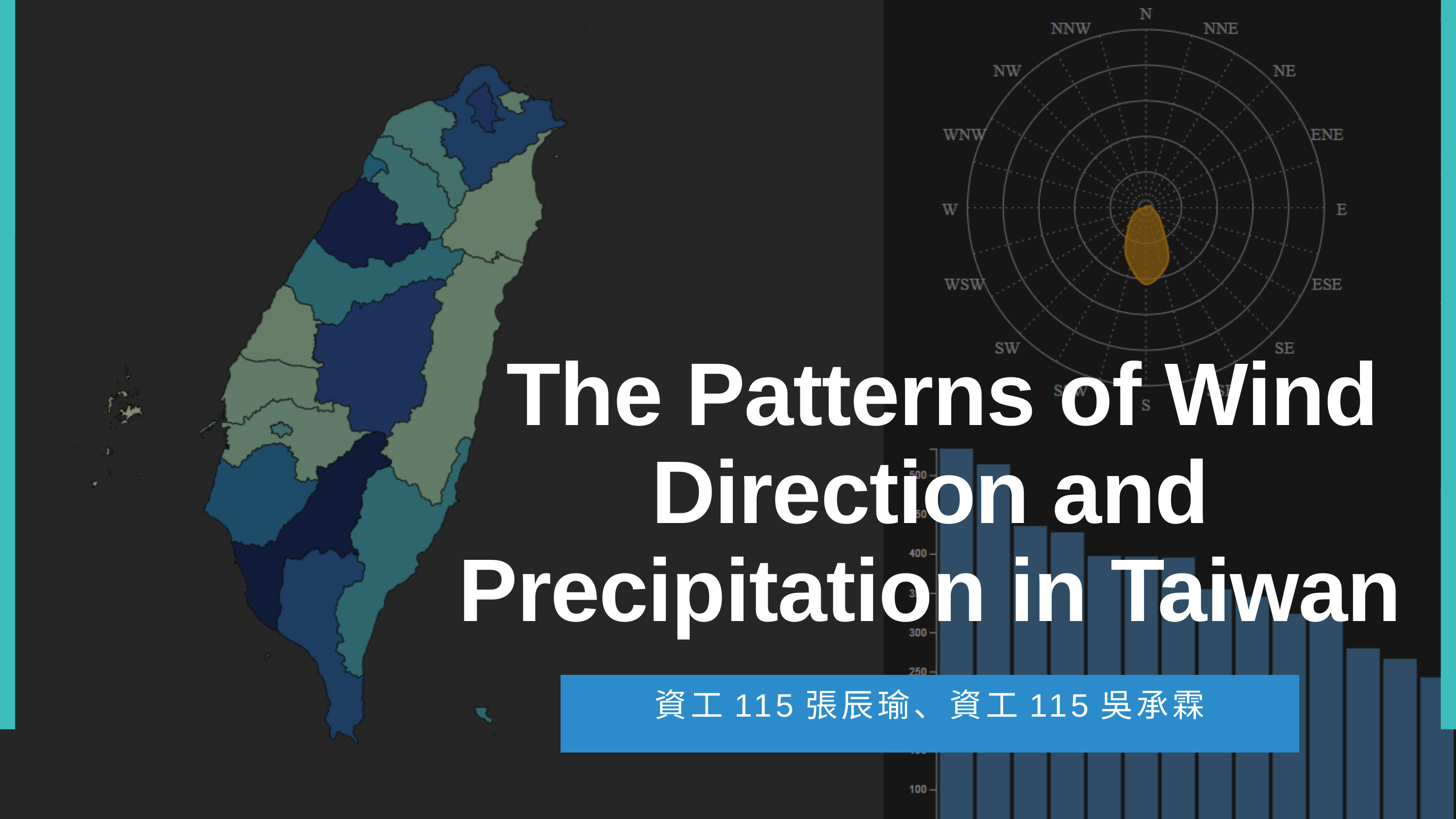

The Patterns of Wind Direction and Precipitation in Taiwan

資工115張辰瑜、資工115吳承霖